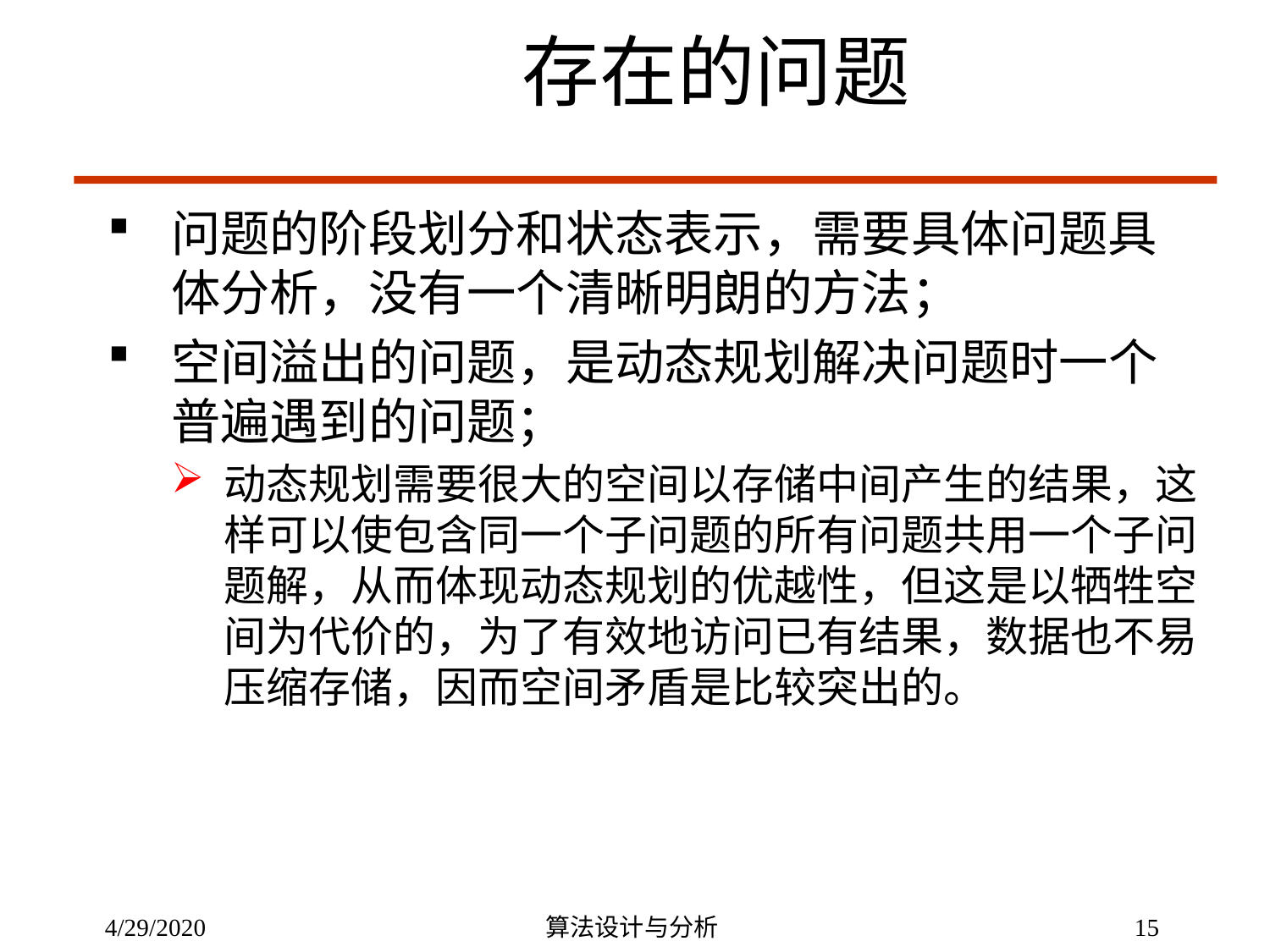

存在的问题
问题的阶段划分和状态表示，需要具体问题具体分析，没有一个清晰明朗的方法；
空间溢出的问题，是动态规划解决问题时一个普遍遇到的问题；
动态规划需要很大的空间以存储中间产生的结果，这样可以使包含同一个子问题的所有问题共用一个子问题解，从而体现动态规划的优越性，但这是以牺牲空间为代价的，为了有效地访问已有结果，数据也不易压缩存储，因而空间矛盾是比较突出的。
4/29/2020
算法设计与分析
15